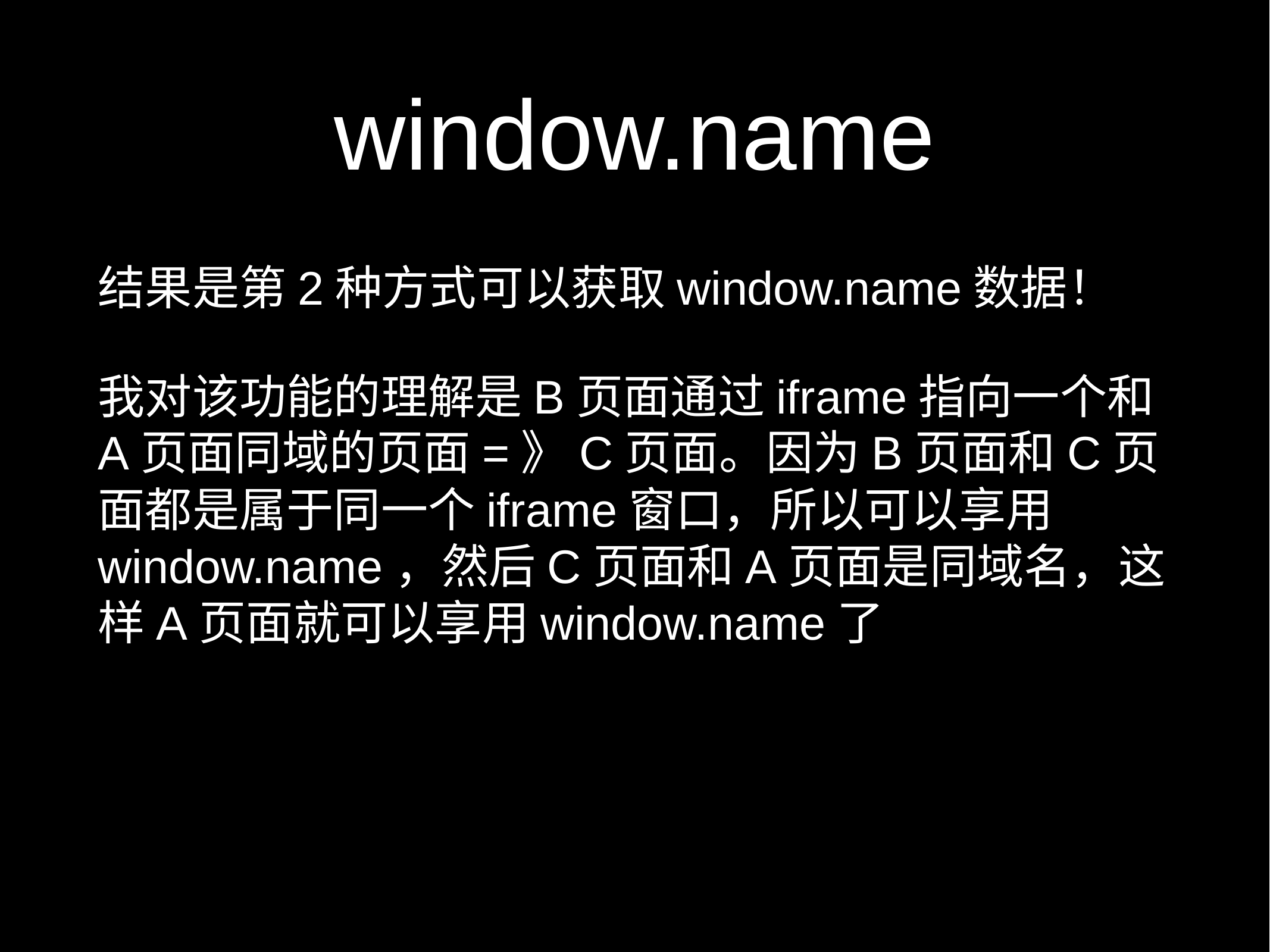

# window.name
结果是第2种方式可以获取window.name数据！
我对该功能的理解是B页面通过iframe指向一个和A页面同域的页面=》C页面。因为B页面和C页面都是属于同一个iframe窗口，所以可以享用window.name，然后C页面和A页面是同域名，这样A页面就可以享用window.name了